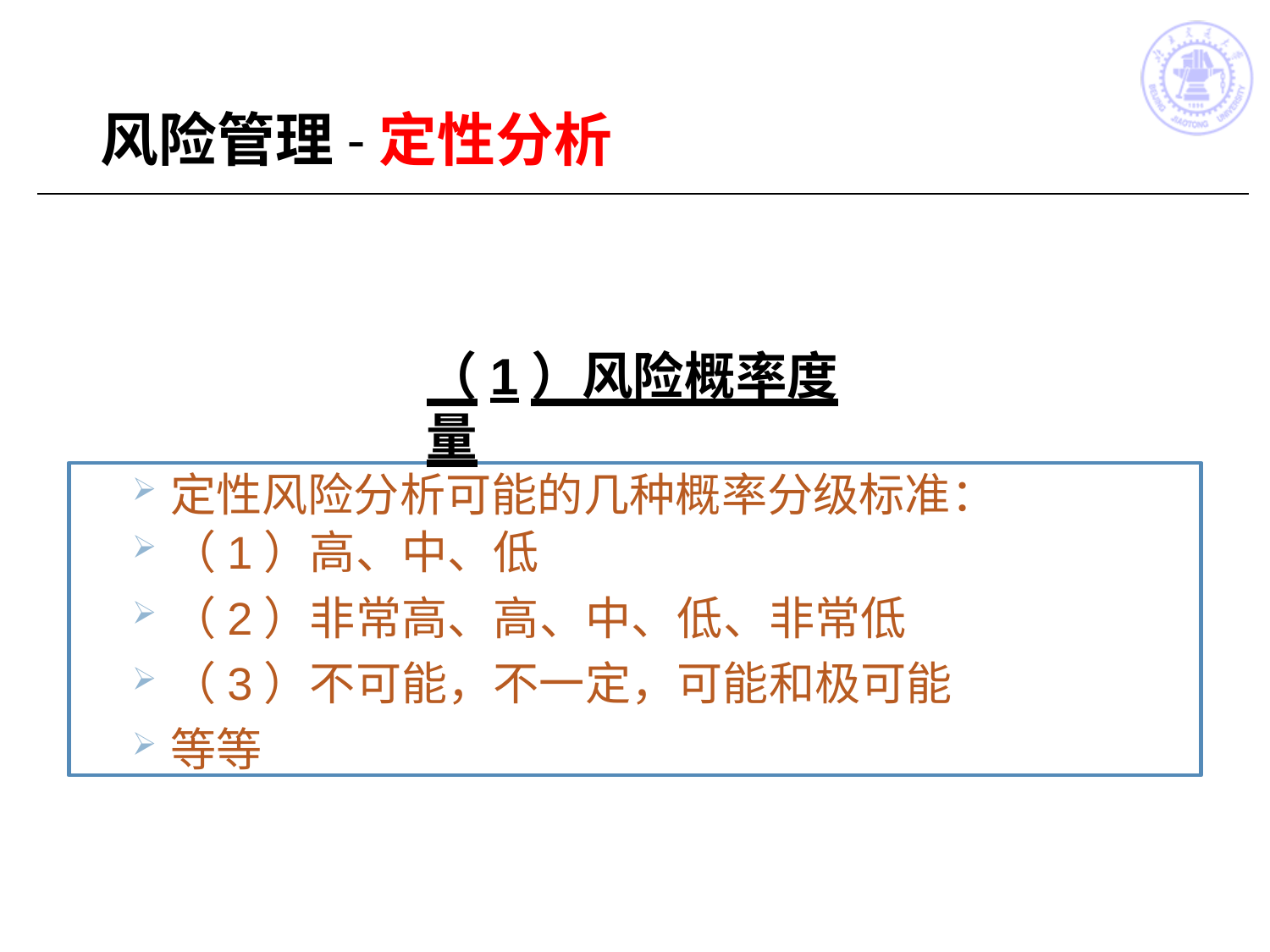

# 风险管理-定性分析
（1）风险概率度量
定性风险分析可能的几种概率分级标准：
（1）高、中、低
（2）非常高、高、中、低、非常低
（3）不可能，不一定，可能和极可能
等等